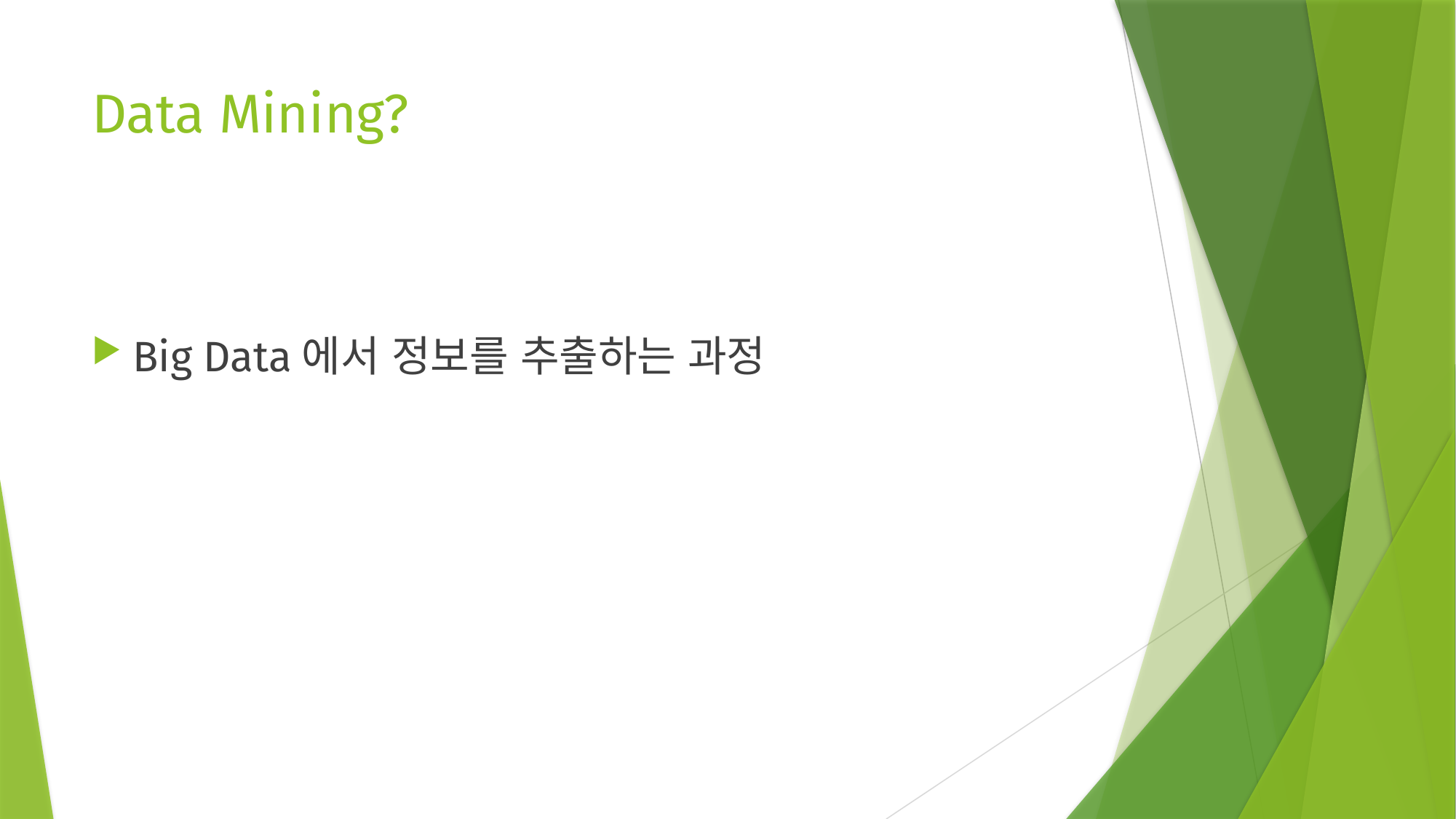

# Data Mining?

Big Data에서 정보를 추출하는 과정